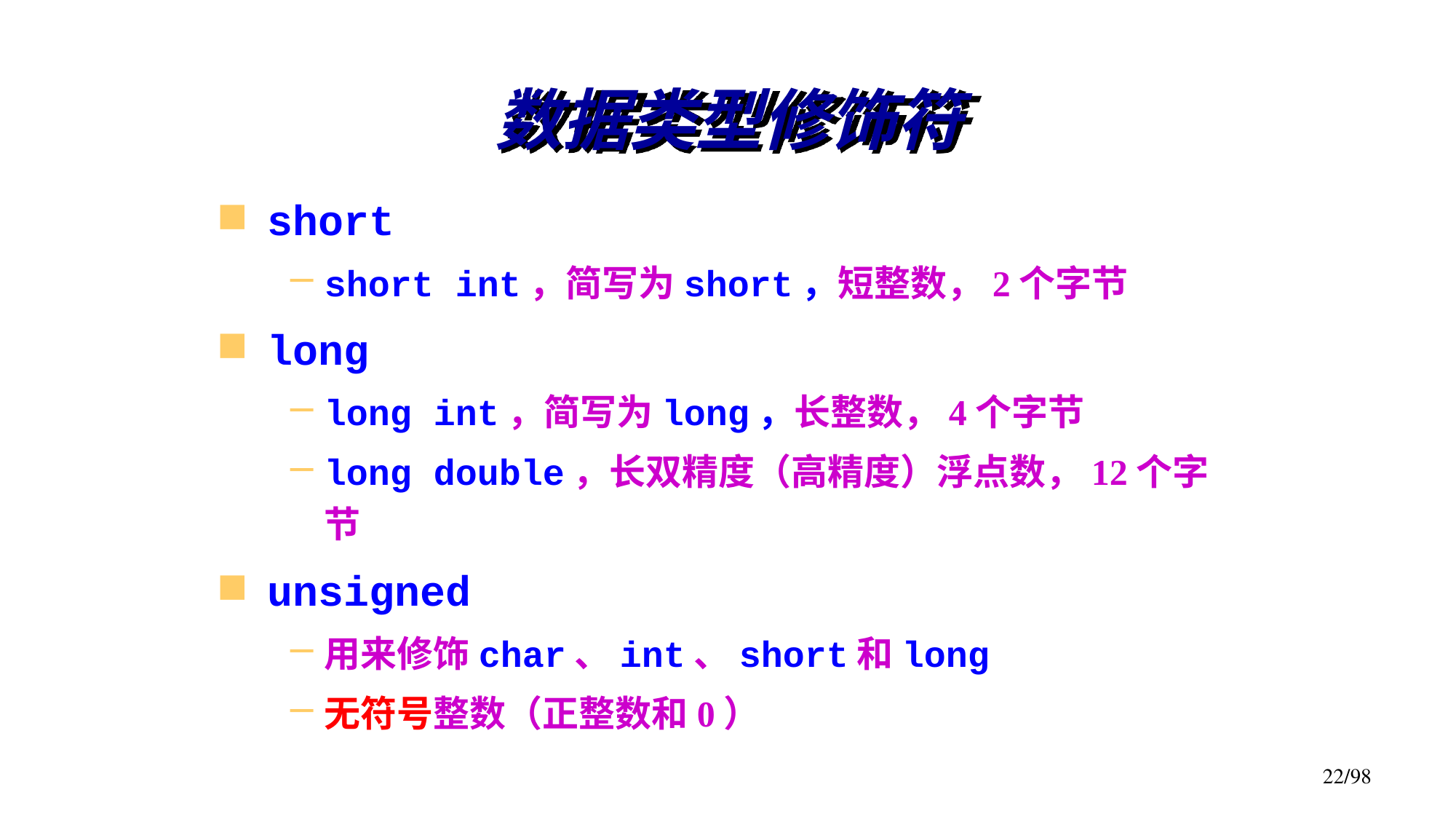

# 数据类型修饰符
short
short int，简写为short，短整数，2个字节
long
long int，简写为long，长整数，4个字节
long double，长双精度（高精度）浮点数，12个字节
unsigned
用来修饰char、int、short和long
无符号整数（正整数和0）